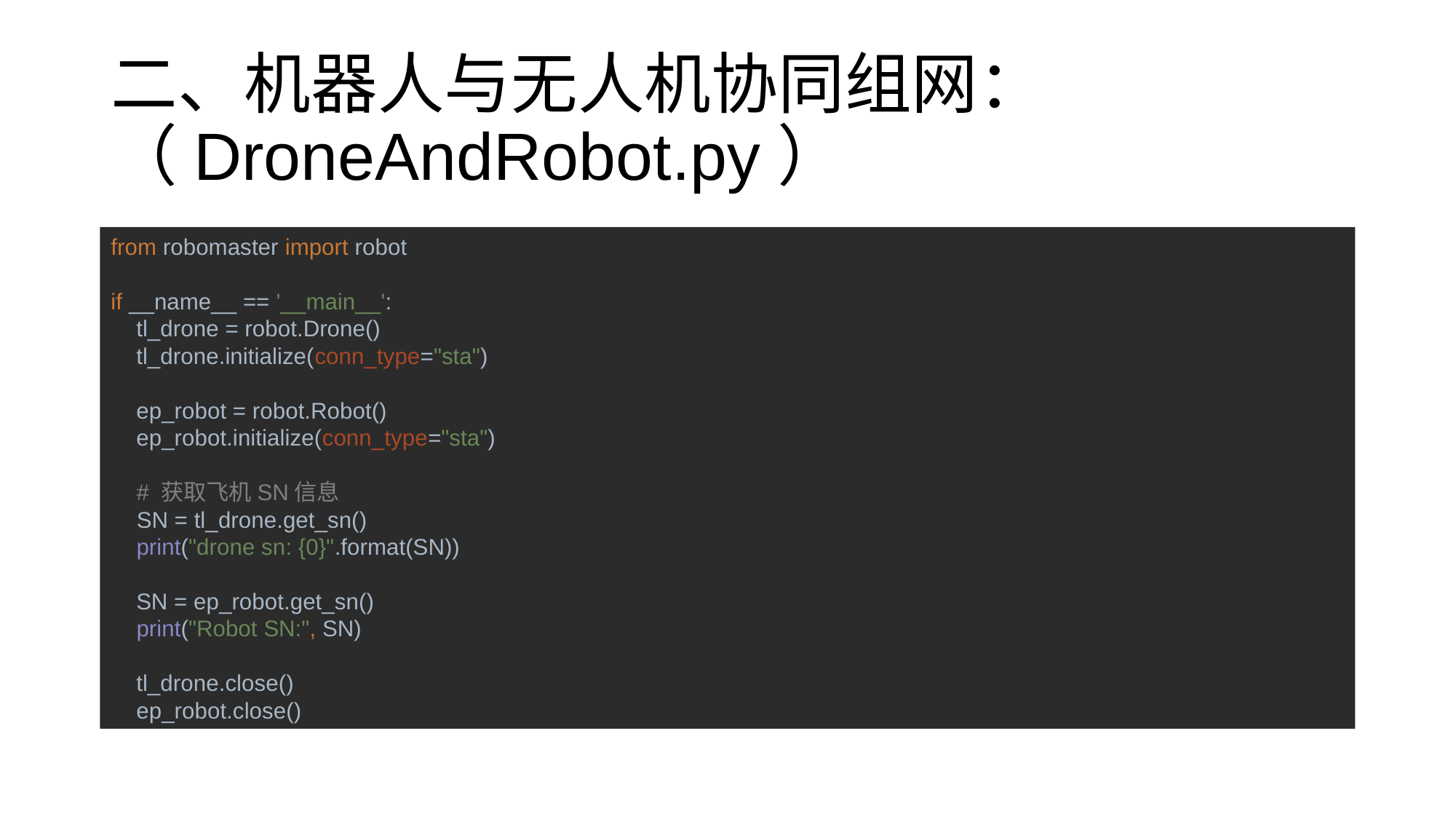

# 二、机器人与无人机协同组网：（DroneAndRobot.py）
from robomaster import robot
if __name__ == '__main__':
    tl_drone = robot.Drone()
    tl_drone.initialize(conn_type="sta")
    ep_robot = robot.Robot()
    ep_robot.initialize(conn_type="sta")
    # 获取飞机SN信息
    SN = tl_drone.get_sn()
    print("drone sn: {0}".format(SN))
    SN = ep_robot.get_sn()
    print("Robot SN:", SN)
    tl_drone.close()
    ep_robot.close()